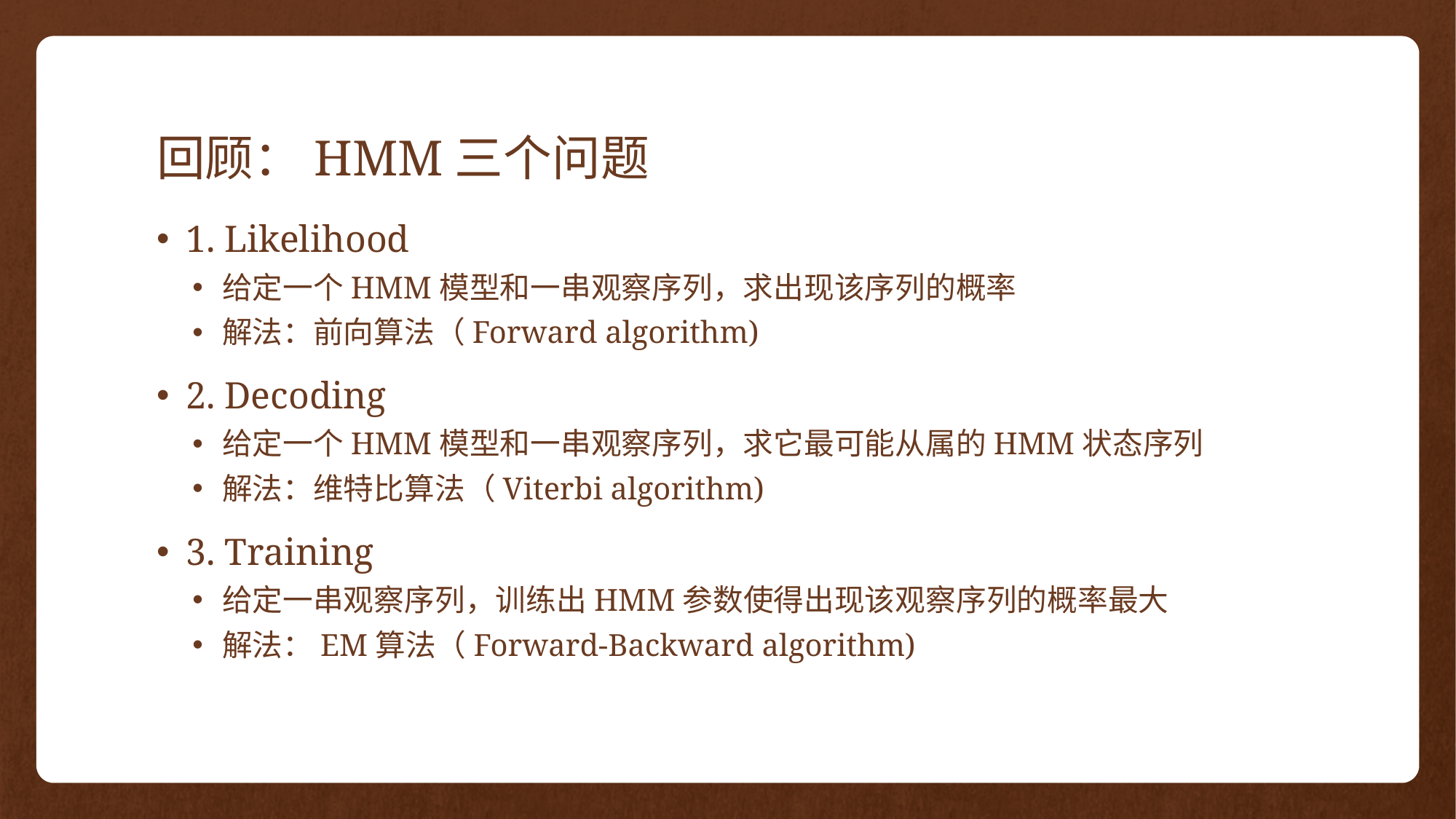

# 回顾：HMM三个问题
1. Likelihood
给定一个HMM模型和一串观察序列，求出现该序列的概率
解法：前向算法（Forward algorithm)
2. Decoding
给定一个HMM模型和一串观察序列，求它最可能从属的HMM状态序列
解法：维特比算法（Viterbi algorithm)
3. Training
给定一串观察序列，训练出HMM参数使得出现该观察序列的概率最大
解法：EM算法（Forward-Backward algorithm)